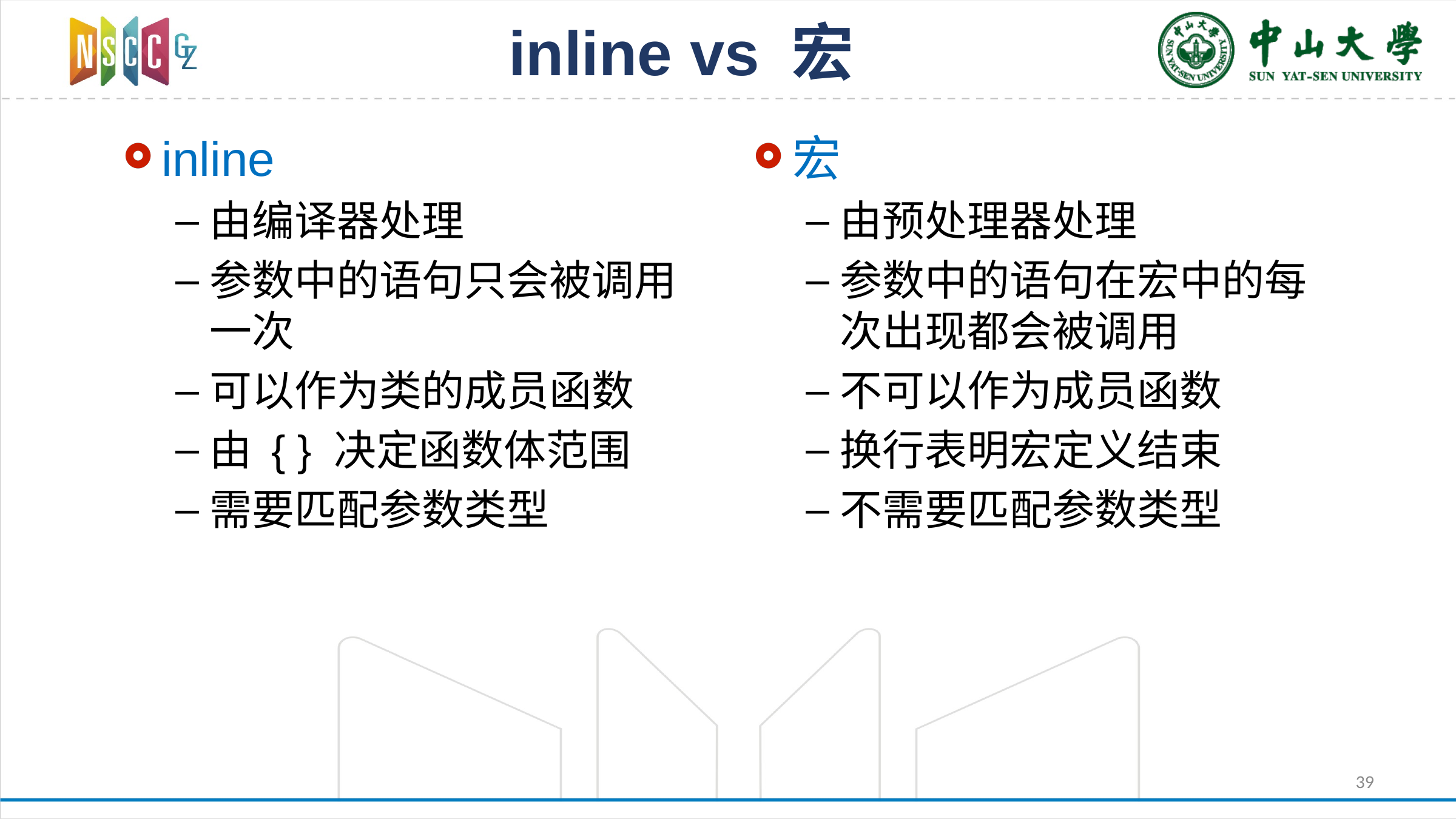

# inline vs 宏
inline
由编译器处理
参数中的语句只会被调用一次
可以作为类的成员函数
由 { } 决定函数体范围
需要匹配参数类型
宏
由预处理器处理
参数中的语句在宏中的每次出现都会被调用
不可以作为成员函数
换行表明宏定义结束
不需要匹配参数类型
39